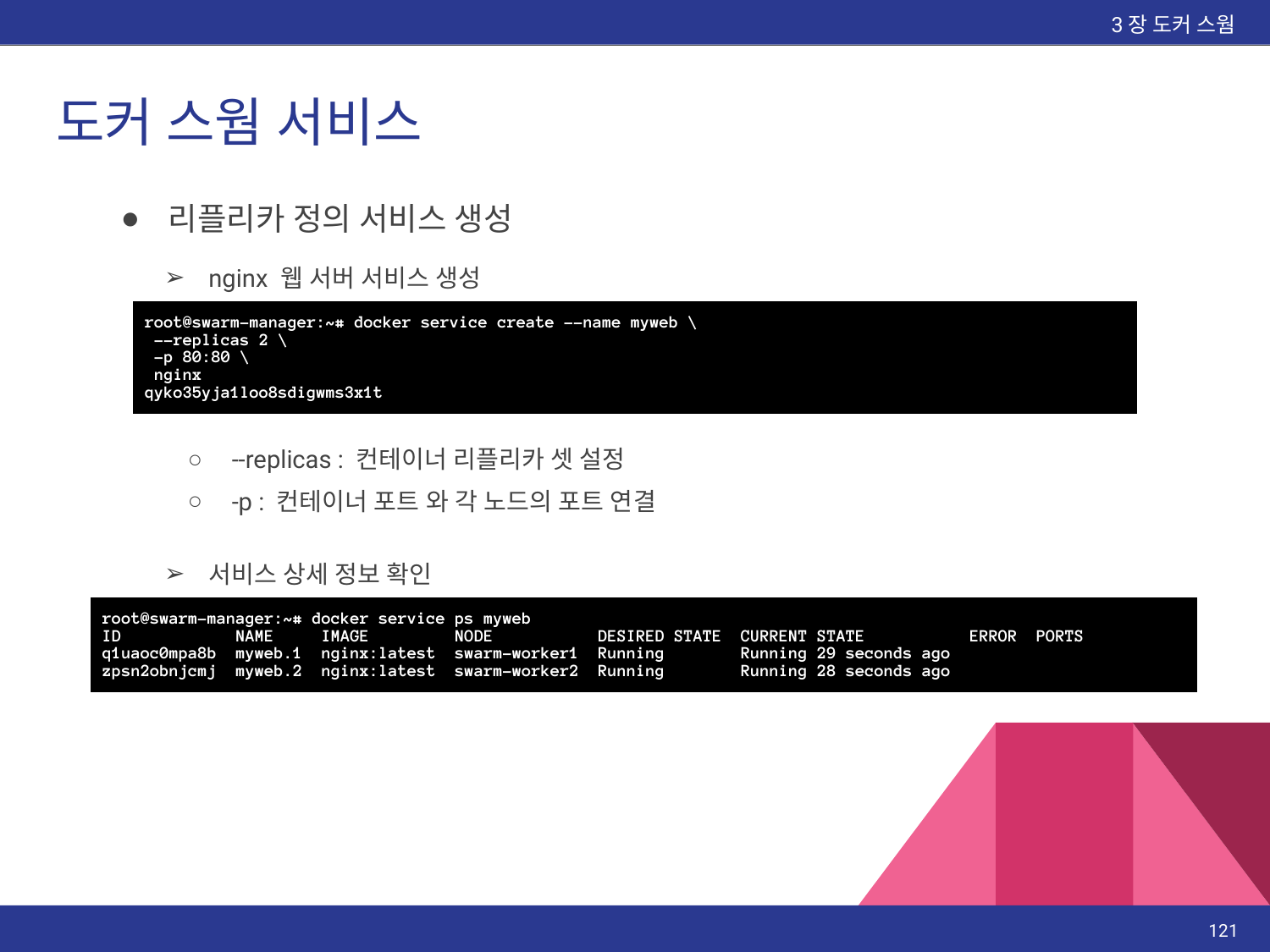

3장 도커 스웜

# 도커 스웜 서비스
리플리카 정의 서비스 생성

nginx 웹 서버 서비스 생성

| root@swarm-manager:~# docker service create --name myweb \ --replicas 2 \ -p 80:80 \ nginx qyko35yja1loo8sdigwms3x1t |
| --- |
--replicas : 컨테이너 리플리카 셋 설정
-p : 컨테이너 포트 와 각 노드의 포트 연결
서비스 상세 정보 확인

| root@swarm-manager:~# docker service ps myweb ID NAME IMAGE NODE DESIRED STATE CURRENT STATE ERROR PORTS q1uaoc0mpa8b myweb.1 nginx:latest swarm-worker1 Running Running 29 seconds ago zpsn2obnjcmj myweb.2 nginx:latest swarm-worker2 Running Running 28 seconds ago |
| --- |
121